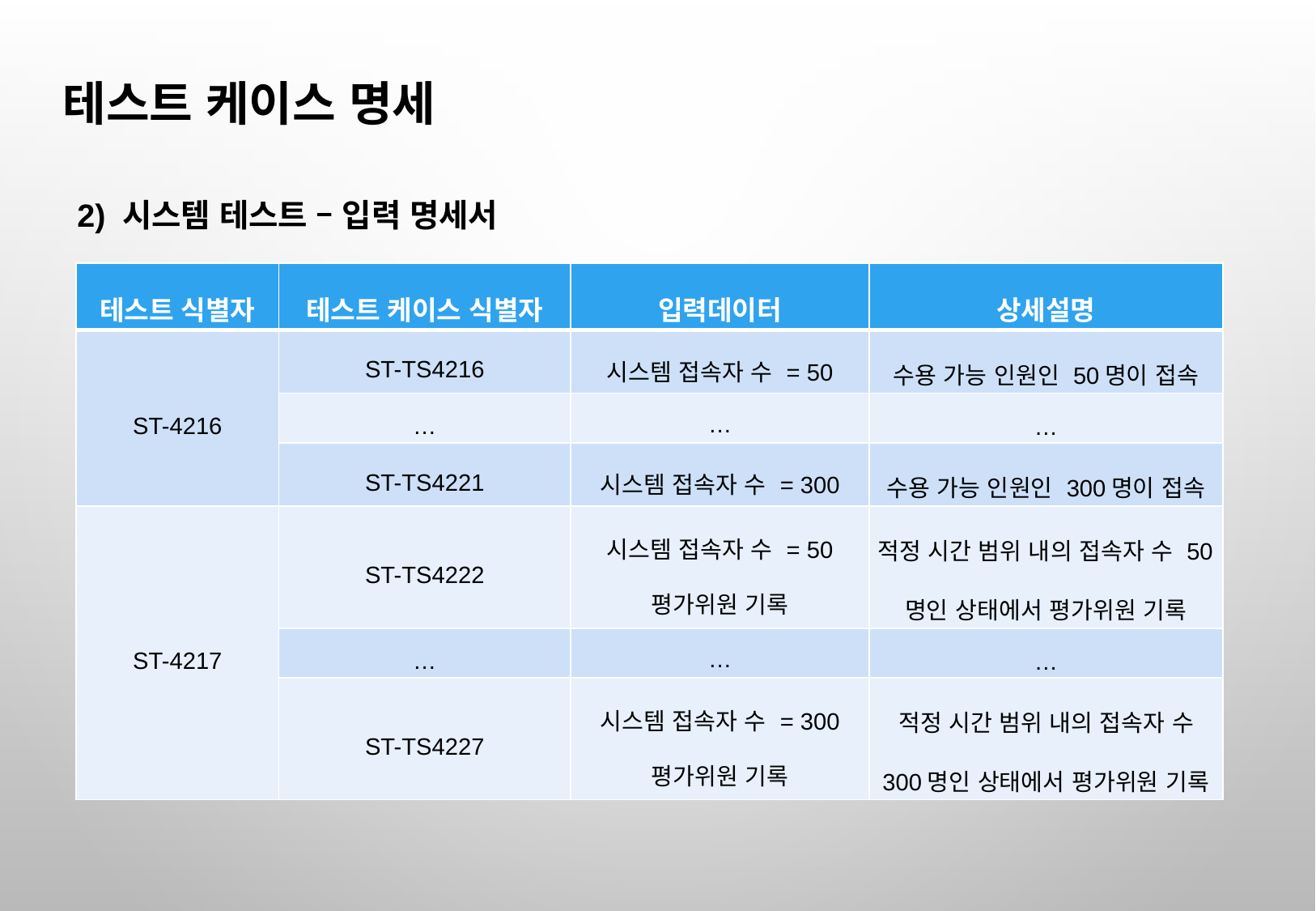

테스트 케이스 명세
2) 시스템 테스트 – 입력 명세서

| 테스트 식별자 | 테스트 케이스 식별자 | 입력데이터 | 상세설명 |
| --- | --- | --- | --- |
| ST-4216 | ST-TS4216 | 시스템 접속자 수 = 50 | 수용 가능 인원인 50명이 접속 |
|  | … | … | … |
|  | ST-TS4221 | 시스템 접속자 수 = 300 | 수용 가능 인원인 300명이 접속 |
| ST-4217 | ST-TS4222 | 시스템 접속자 수 = 50 평가위원 기록 | 적정 시간 범위 내의 접속자 수 50명인 상태에서 평가위원 기록 |
|  | … | … | … |
|  | ST-TS4227 | 시스템 접속자 수 = 300 평가위원 기록 | 적정 시간 범위 내의 접속자 수 300명인 상태에서 평가위원 기록 |
56